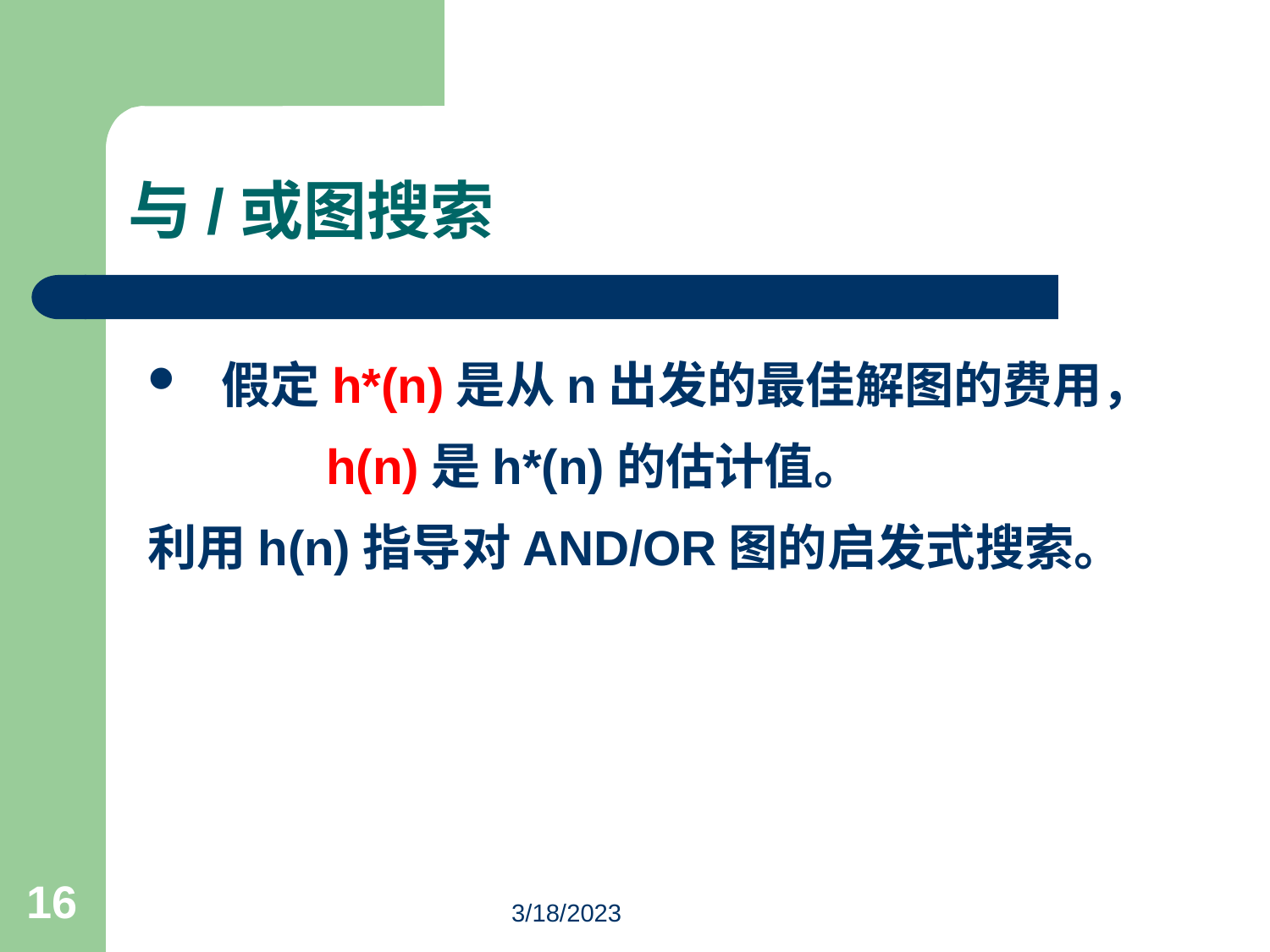

与/或图搜索
假定h*(n)是从n出发的最佳解图的费用，
             h(n)是h*(n)的估计值。
利用h(n)指导对AND/OR图的启发式搜索。
16
3/18/2023